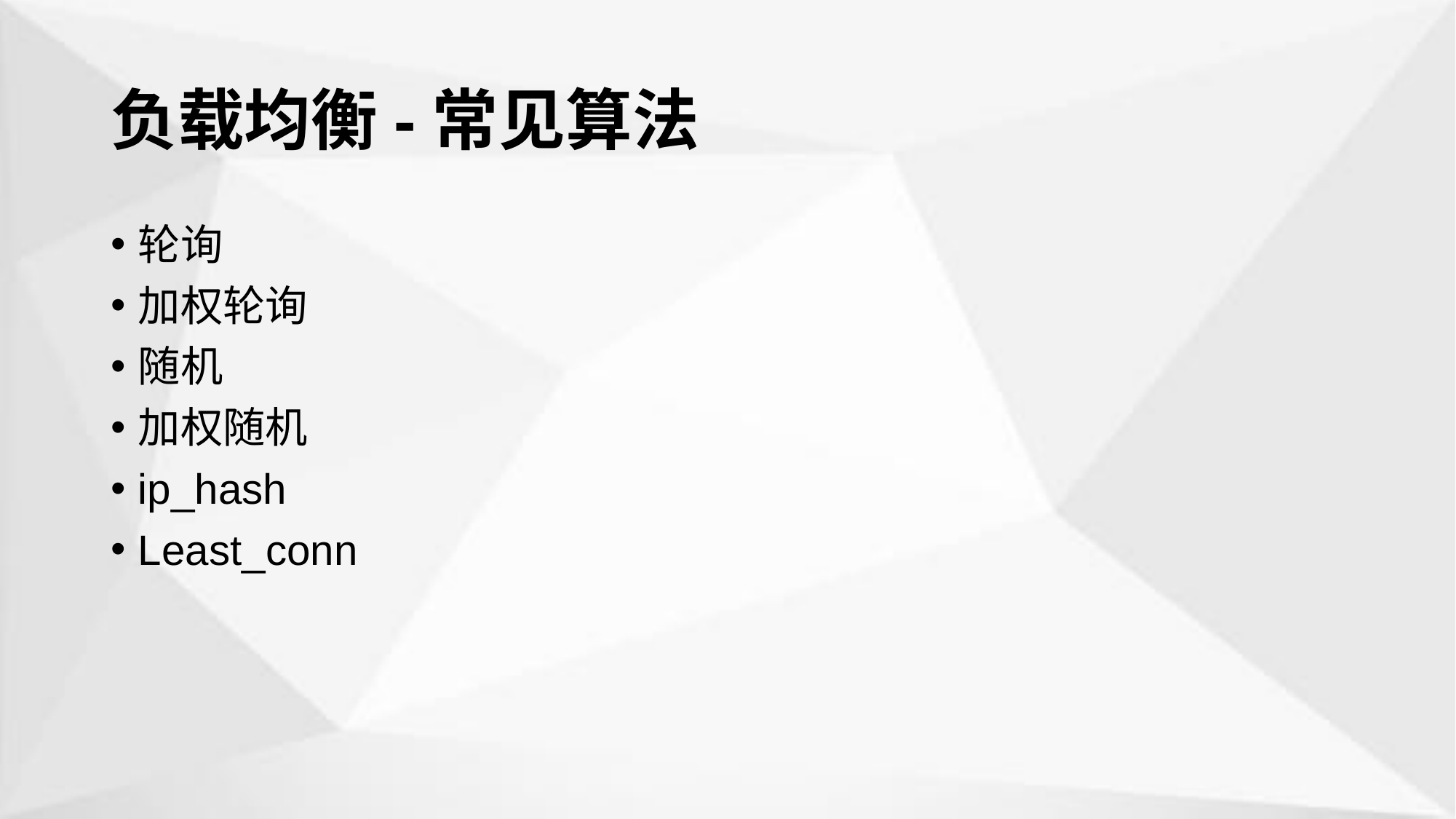

# 负载均衡-常见算法
轮询
加权轮询
随机
加权随机
ip_hash
Least_conn